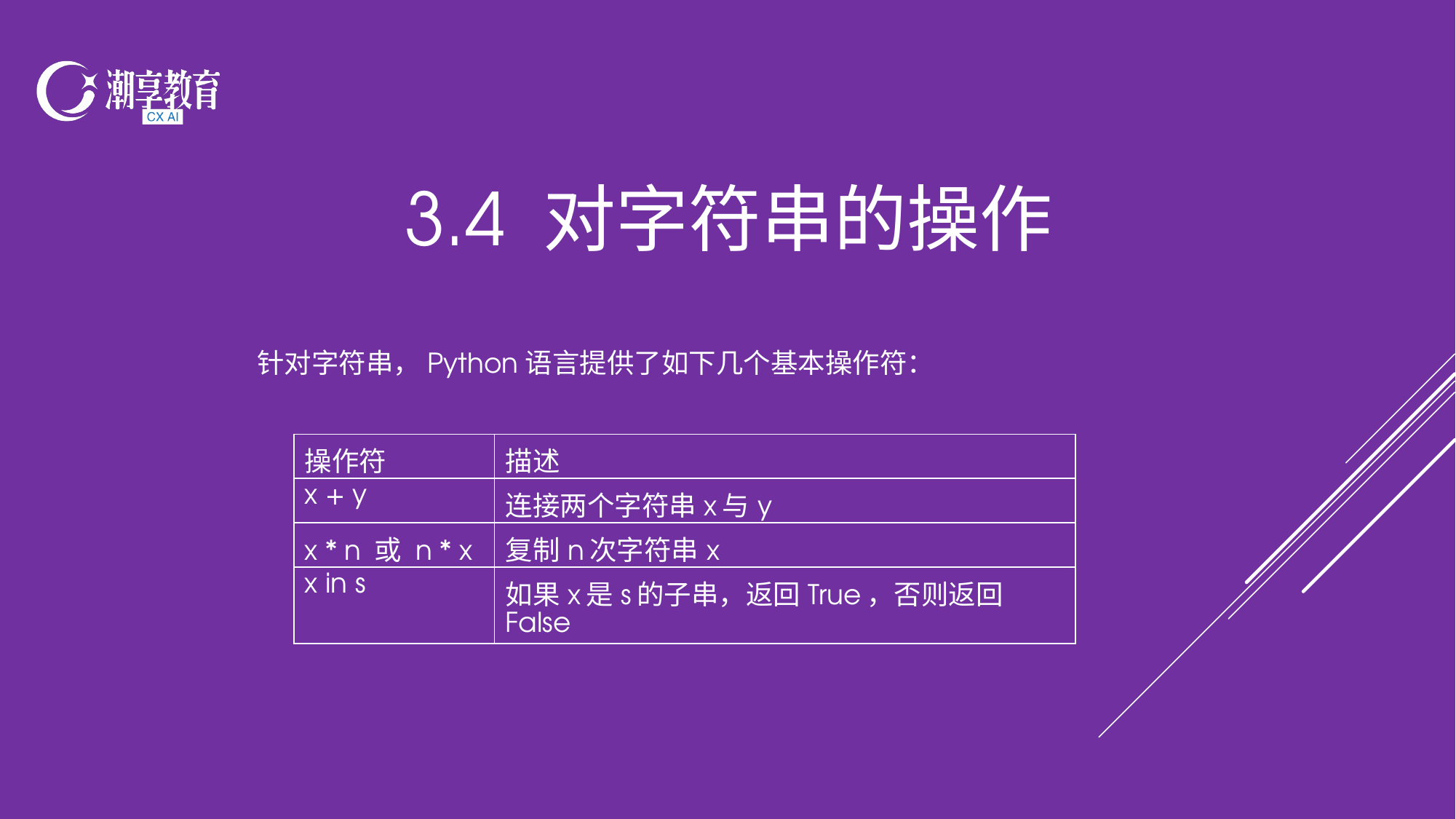

3.4 对字符串的操作
针对字符串，Python语言提供了如下几个基本操作符：
| 操作符 | 描述 |
| --- | --- |
| x + y | 连接两个字符串x与y |
| x \* n 或 n \* x | 复制n次字符串x |
| x in s | 如果x是s的子串，返回True，否则返回False |